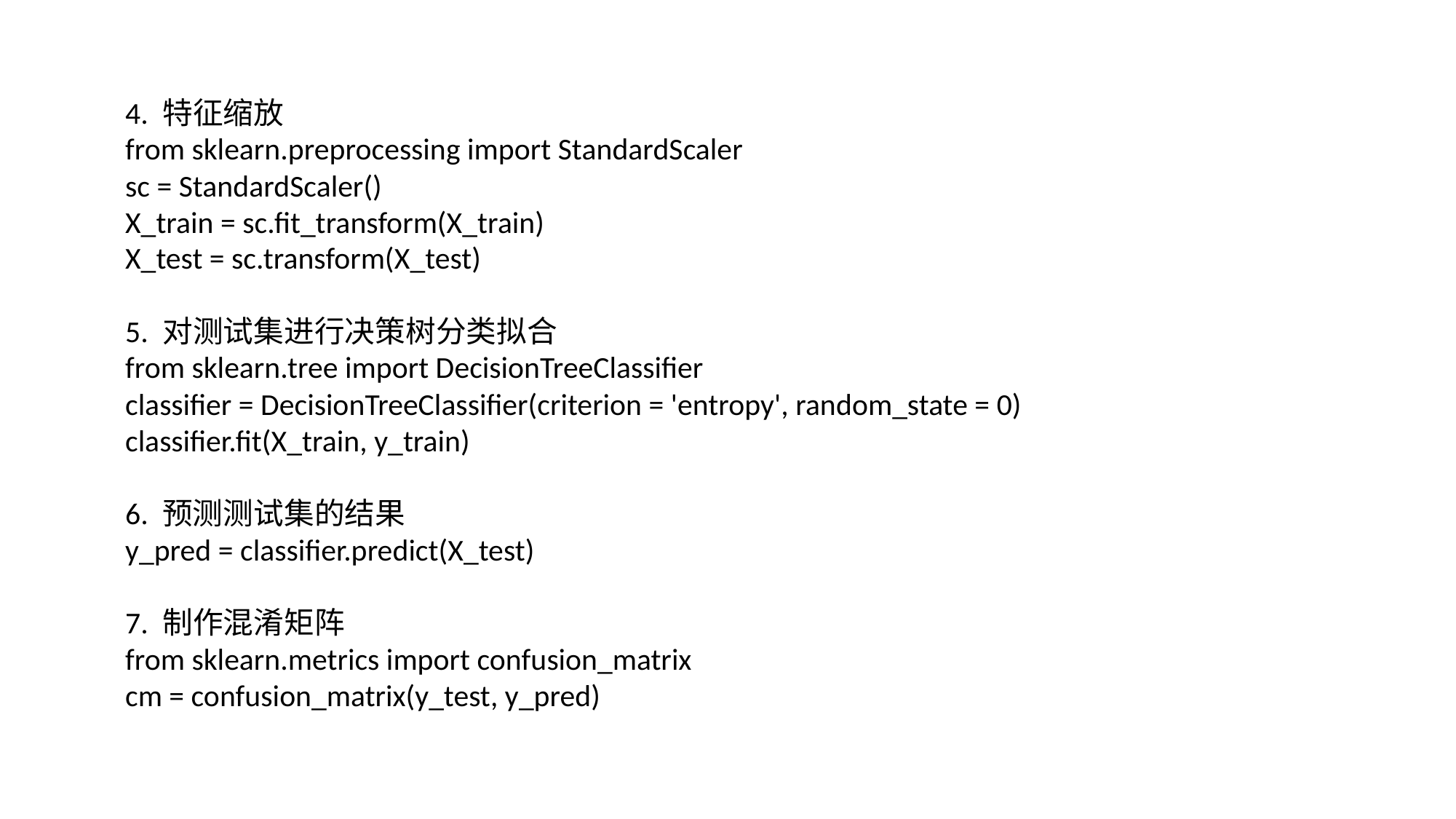

4. 特征缩放
from sklearn.preprocessing import StandardScaler
sc = StandardScaler()
X_train = sc.fit_transform(X_train)
X_test = sc.transform(X_test)

5. 对测试集进行决策树分类拟合
from sklearn.tree import DecisionTreeClassifier
classifier = DecisionTreeClassifier(criterion = 'entropy', random_state = 0)
classifier.fit(X_train, y_train)

6. 预测测试集的结果
y_pred = classifier.predict(X_test)

7. 制作混淆矩阵
from sklearn.metrics import confusion_matrix
cm = confusion_matrix(y_test, y_pred)